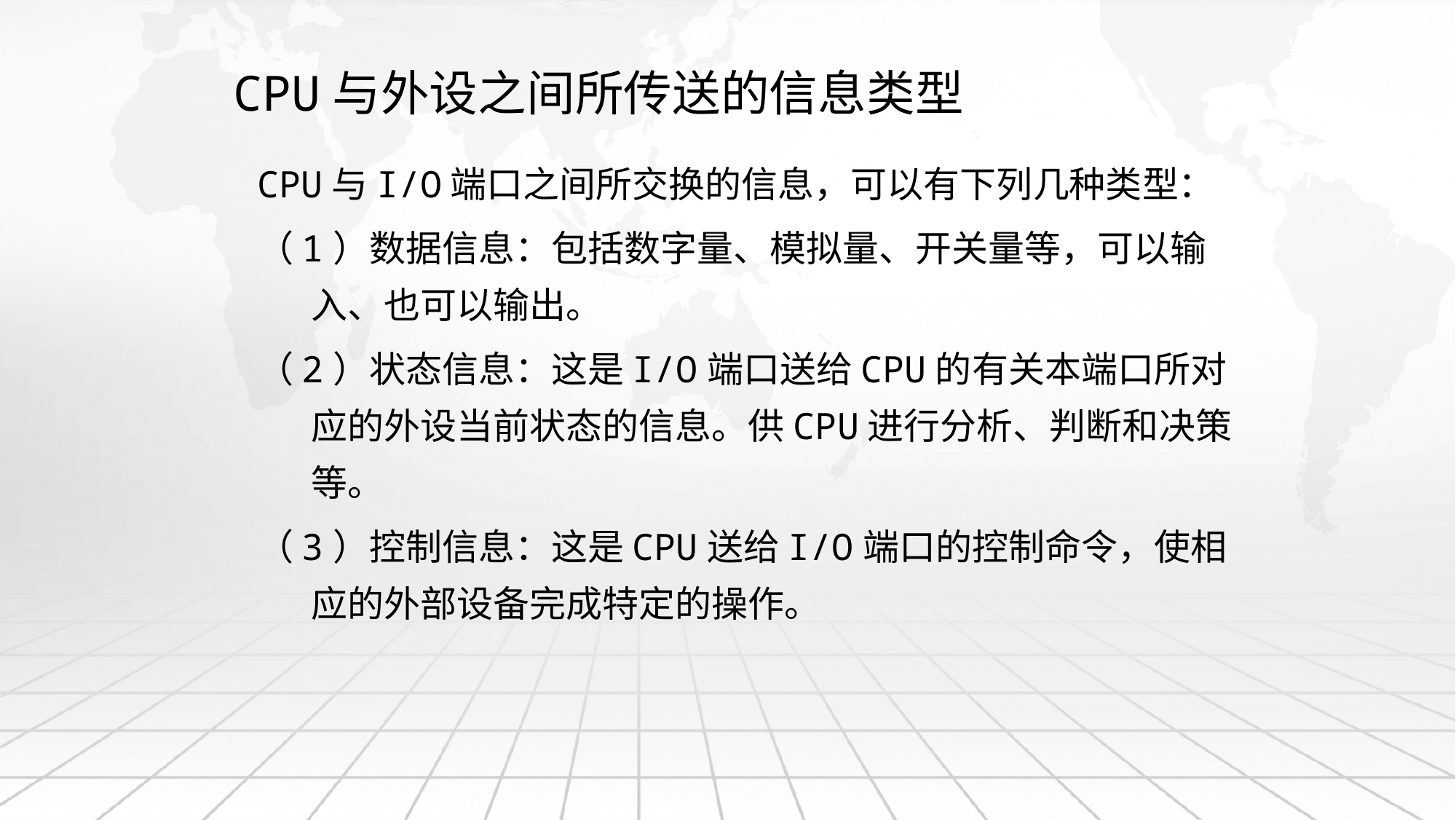

# CPU与外设之间所传送的信息类型
CPU与I/O端口之间所交换的信息，可以有下列几种类型：
（1）数据信息：包括数字量、模拟量、开关量等，可以输入、也可以输出。
（2）状态信息：这是I/O端口送给CPU的有关本端口所对应的外设当前状态的信息。供CPU进行分析、判断和决策等。
（3）控制信息：这是CPU送给I/O端口的控制命令，使相应的外部设备完成特定的操作。